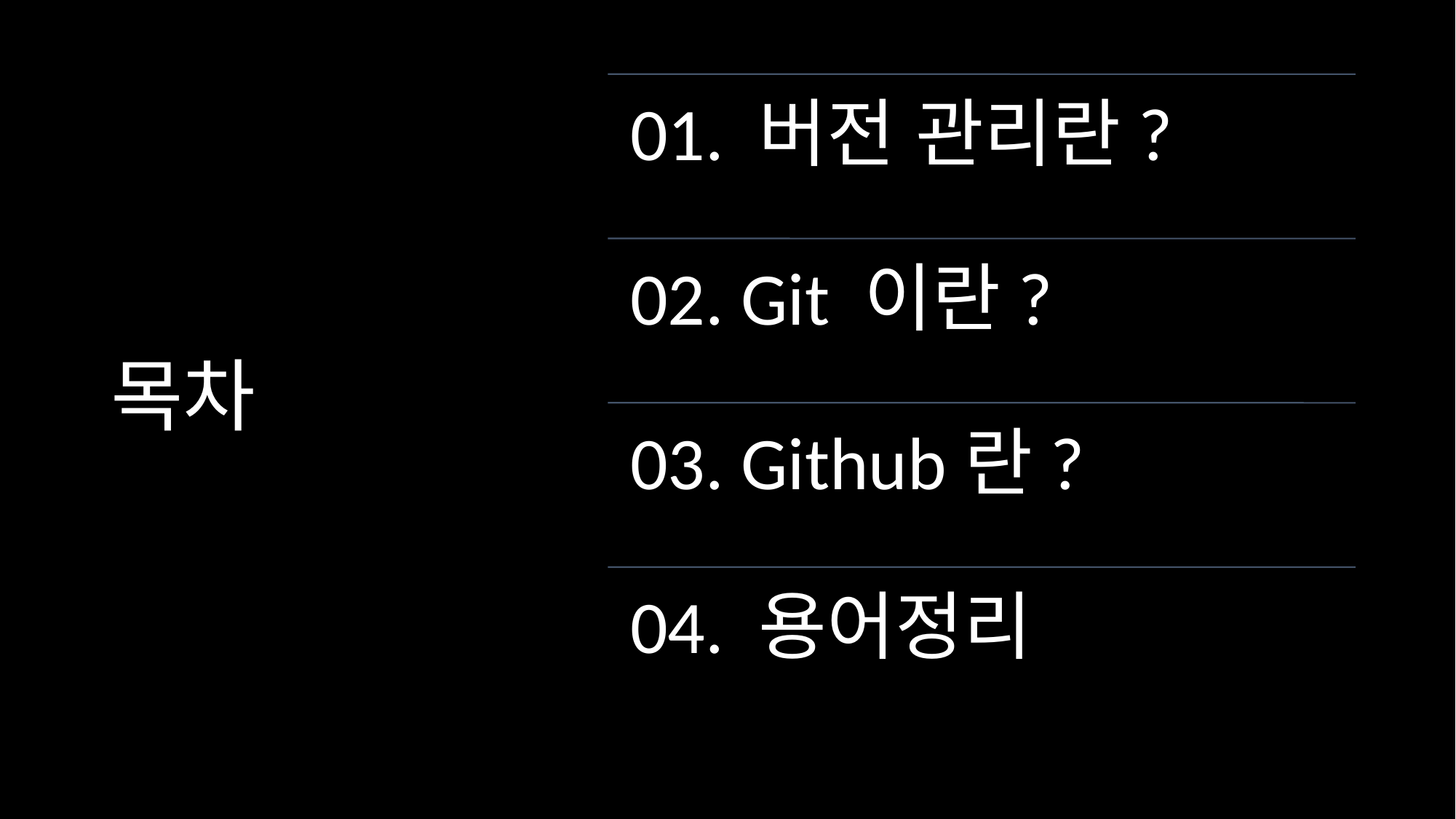

# 목차
01. 버전 관리란?
02. Git 이란?
03. Github란?
04. 용어정리